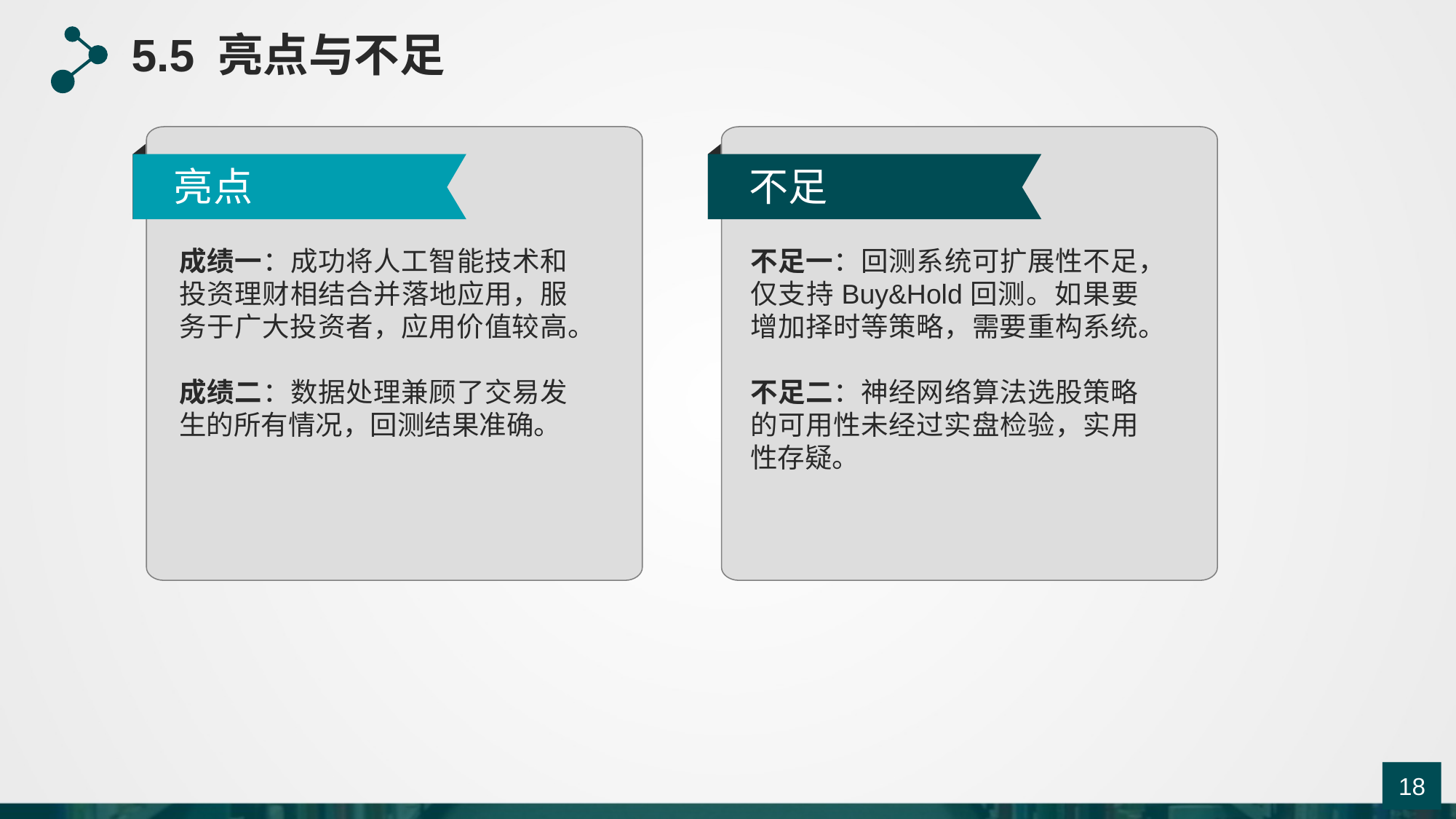

5.5 亮点与不足

亮点
不足
成绩一：成功将人工智能技术和投资理财相结合并落地应用，服务于广大投资者，应用价值较高。

成绩二：数据处理兼顾了交易发生的所有情况，回测结果准确。
不足一：回测系统可扩展性不足，仅支持Buy&Hold回测。如果要增加择时等策略，需要重构系统。

不足二：神经网络算法选股策略的可用性未经过实盘检验，实用性存疑。